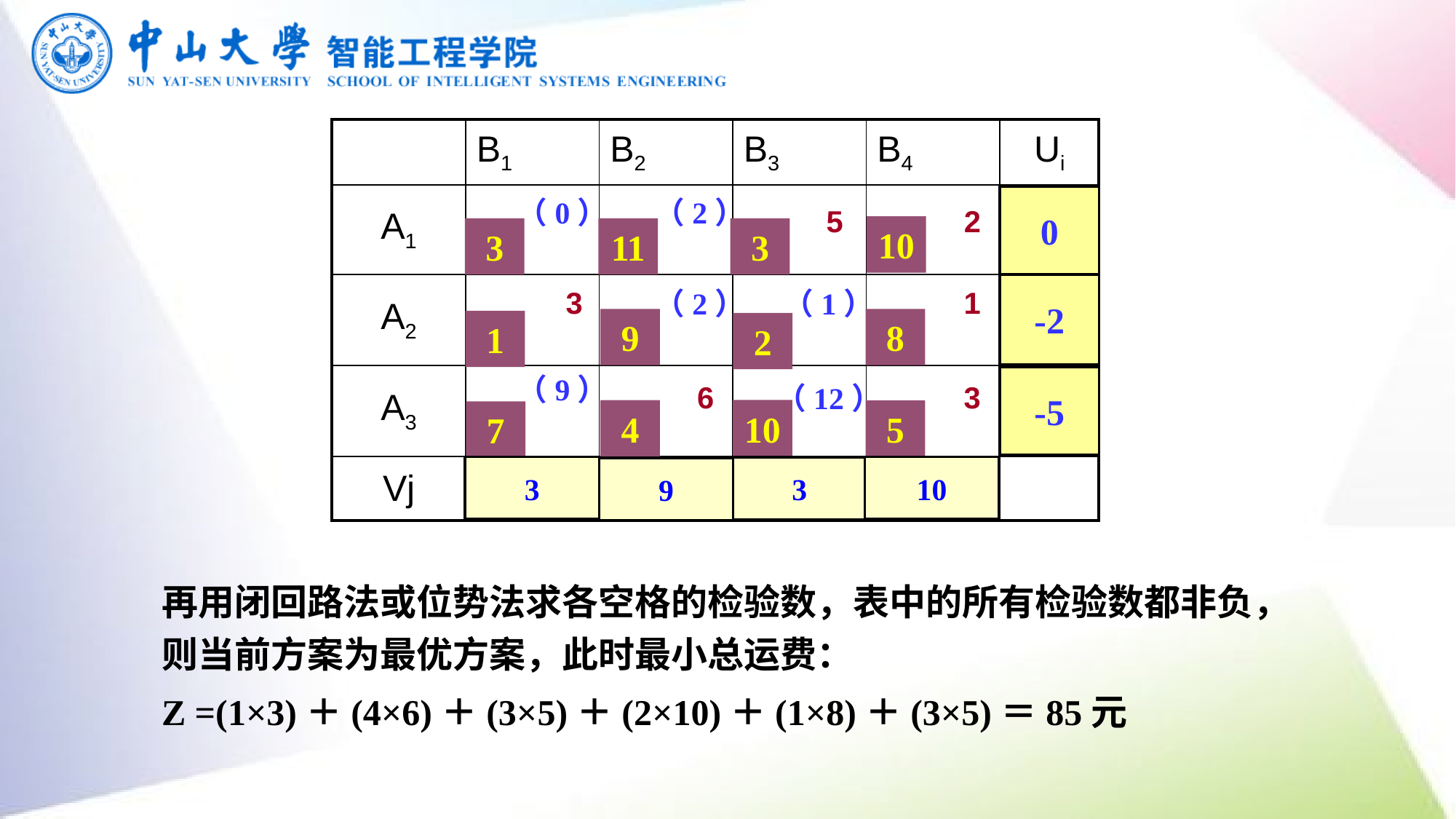

|  | B1 | B2 | B3 | B4 | Ui |
| --- | --- | --- | --- | --- | --- |
| A1 |  |  |  |  |  |
| A2 |  |  |  |  |  |
| A3 |  |  |  |  |  |
| Vj |  |  |  |  |  |
（0）
（2）
0
5
2
10
3
11
3
（2）
（1）
-2
3
1
9
8
1
2
（9）
-5
（12）
6
3
10
4
5
7
3
10
3
9
再用闭回路法或位势法求各空格的检验数，表中的所有检验数都非负，则当前方案为最优方案，此时最小总运费：
Z =(1×3)＋(4×6)＋(3×5)＋(2×10)＋(1×8)＋(3×5)＝85元